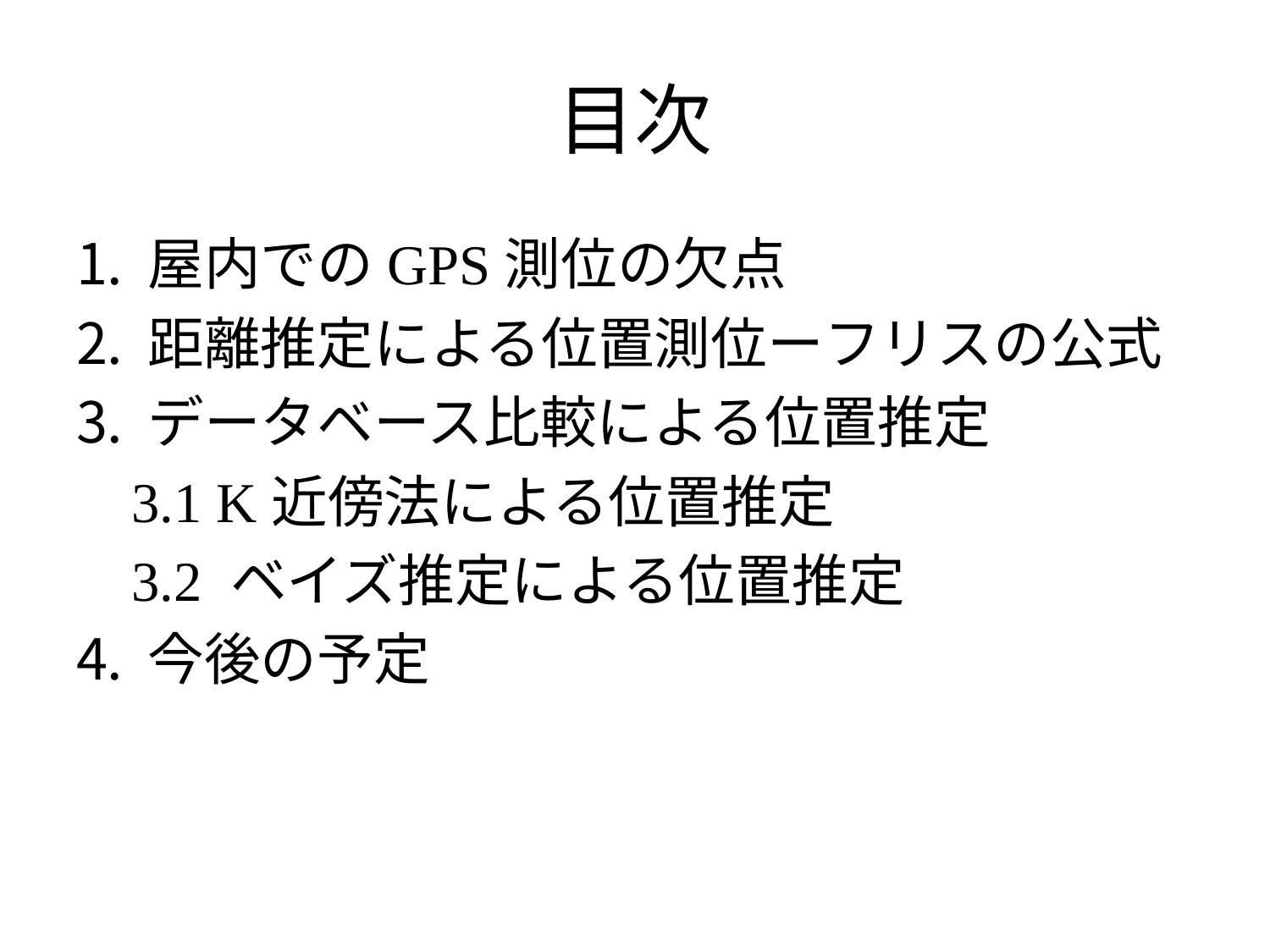

# 目次
屋内でのGPS測位の欠点
距離推定による位置測位ーフリスの公式
データベース比較による位置推定
3.1 K近傍法による位置推定
3.2 ベイズ推定による位置推定
今後の予定